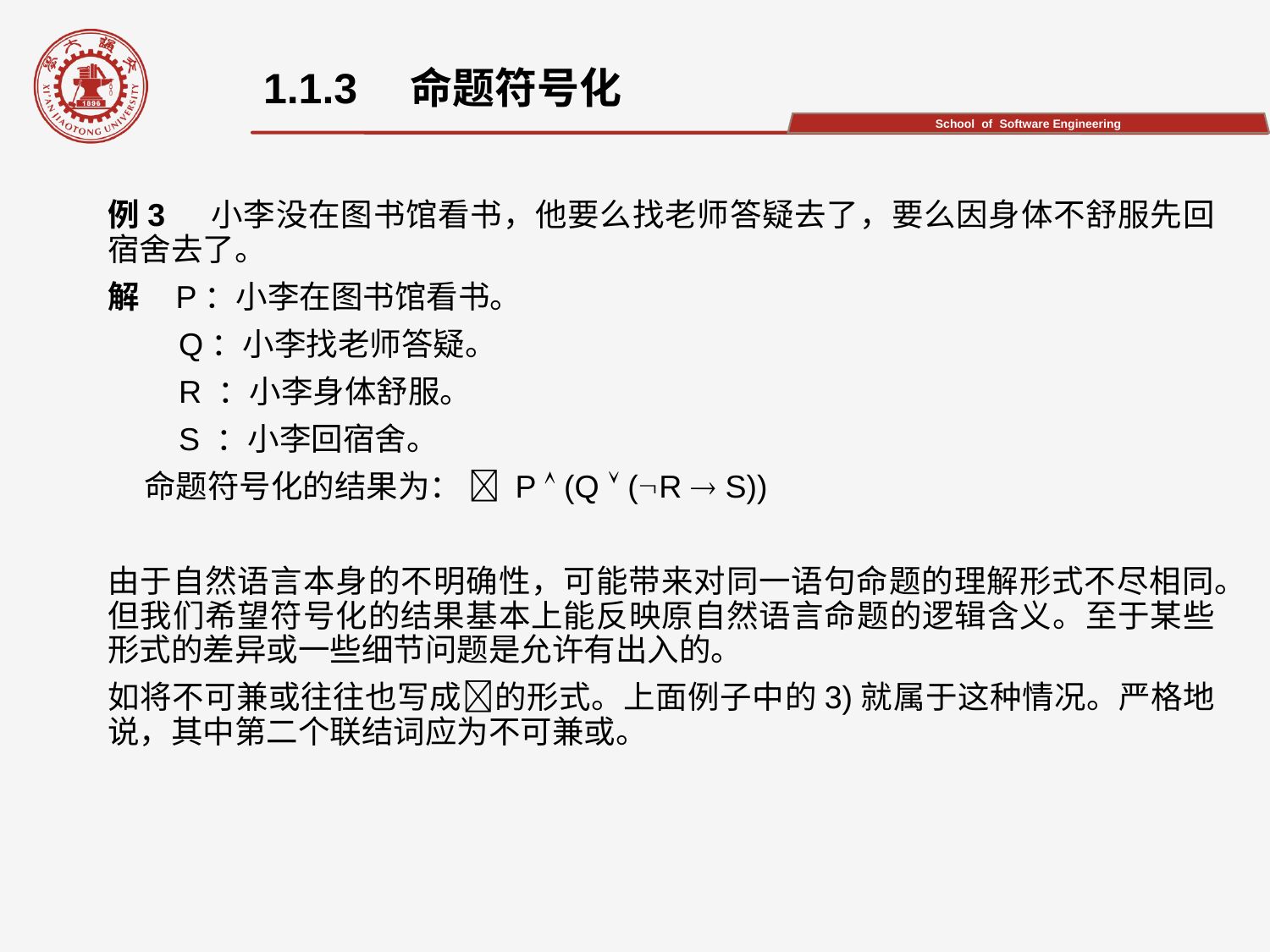

1.1.3　命题符号化
例3    小李没在图书馆看书，他要么找老师答疑去了，要么因身体不舒服先回宿舍去了。
解    P：小李在图书馆看书。
        Q：小李找老师答疑。
        R ：小李身体舒服。
        S ：小李回宿舍。
    命题符号化的结果为： ¬ P ∧ (Q ∨ (¬R → S))

由于自然语言本身的不明确性，可能带来对同一语句命题的理解形式不尽相同。但我们希望符号化的结果基本上能反映原自然语言命题的逻辑含义。至于某些形式的差异或一些细节问题是允许有出入的。
如将不可兼或往往也写成∨的形式。上面例子中的3)就属于这种情况。严格地说，其中第二个联结词应为不可兼或。